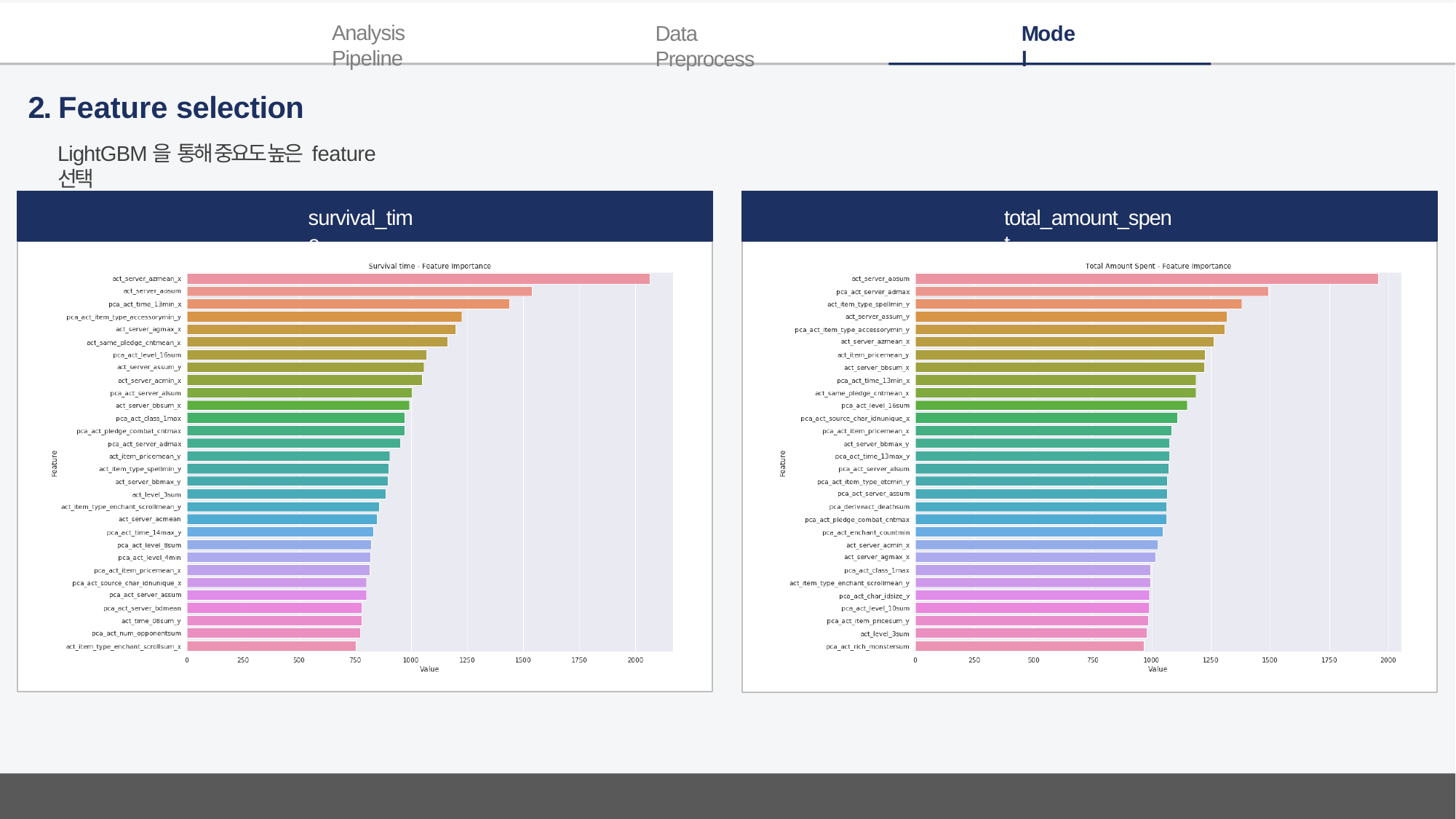

Analysis Pipeline
Data Preprocess
Model

2. Feature selection
LightGBM을 통해 중요도 높은 feature 선택

survival_time
total_amount_spent